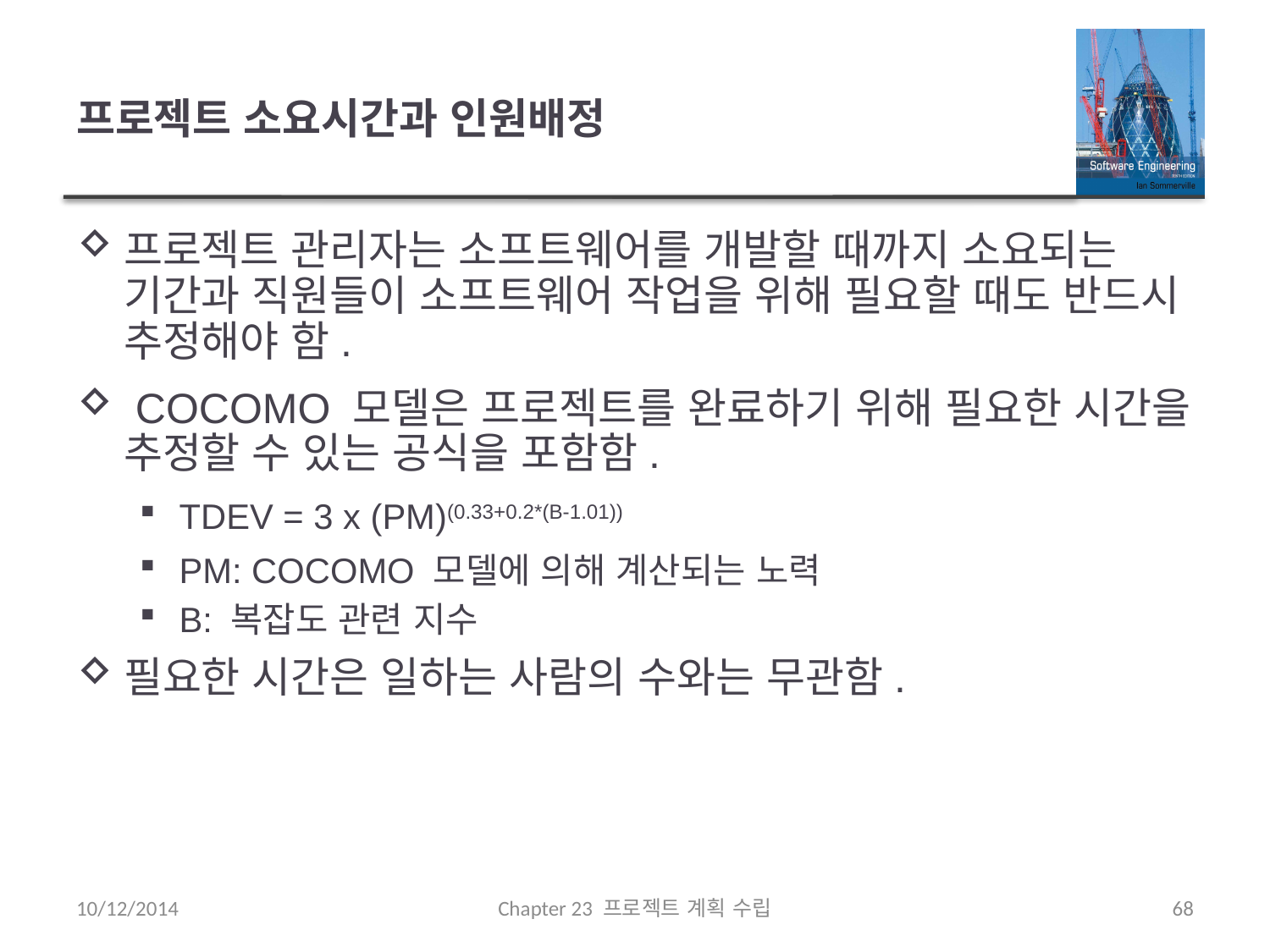

# 프로젝트 소요시간과 인원배정
프로젝트 관리자는 소프트웨어를 개발할 때까지 소요되는 기간과 직원들이 소프트웨어 작업을 위해 필요할 때도 반드시 추정해야 함.
 COCOMO 모델은 프로젝트를 완료하기 위해 필요한 시간을 추정할 수 있는 공식을 포함함.
TDEV = 3 x (PM)(0.33+0.2*(B-1.01))
PM: COCOMO 모델에 의해 계산되는 노력
B: 복잡도 관련 지수
필요한 시간은 일하는 사람의 수와는 무관함.
10/12/2014
Chapter 23 프로젝트 계획 수립
68